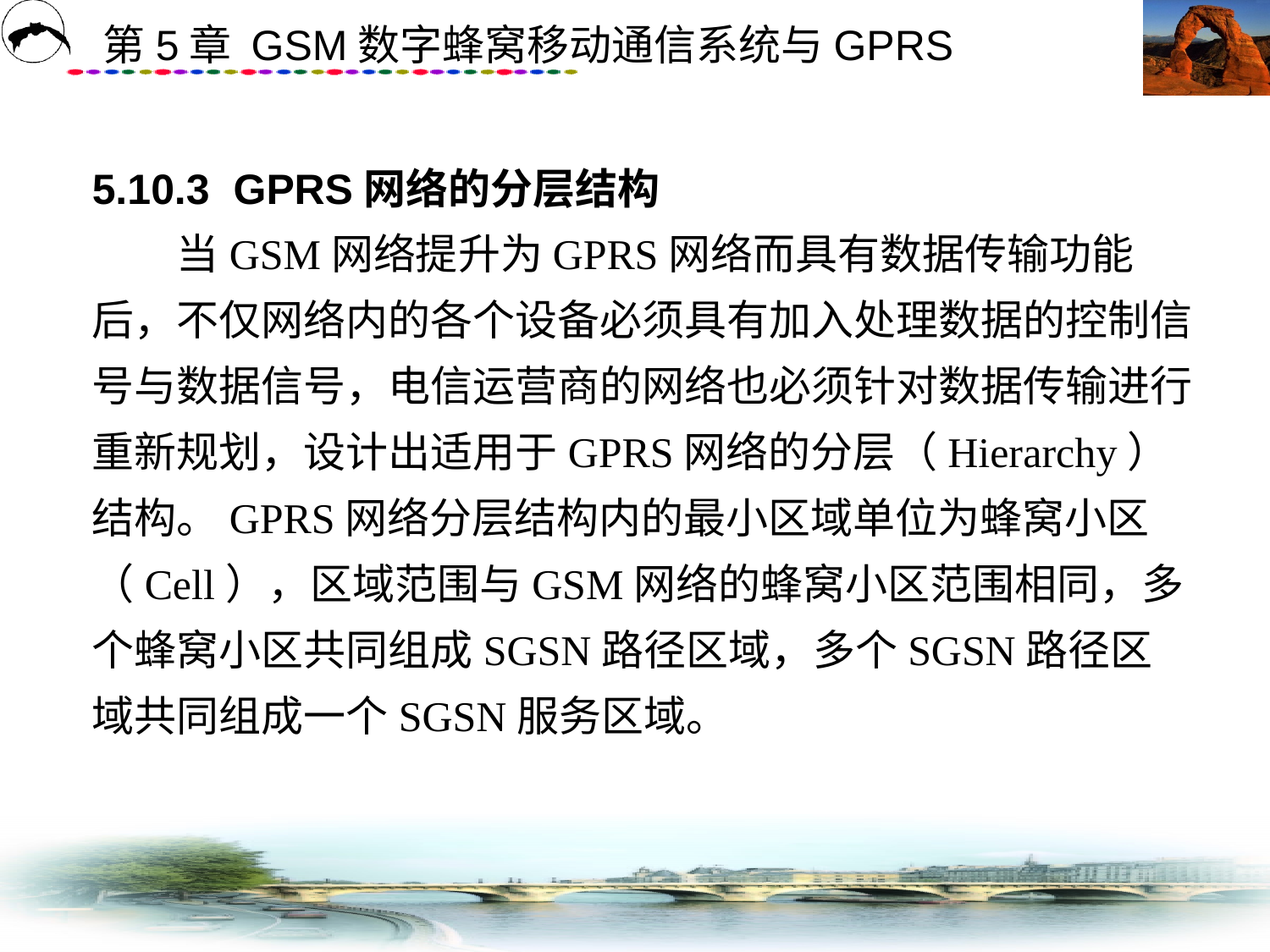

# 5.10.3  GPRS网络的分层结构 　　当GSM网络提升为GPRS网络而具有数据传输功能后，不仅网络内的各个设备必须具有加入处理数据的控制信号与数据信号，电信运营商的网络也必须针对数据传输进行重新规划，设计出适用于GPRS网络的分层（Hierarchy）结构。GPRS网络分层结构内的最小区域单位为蜂窝小区（Cell），区域范围与GSM网络的蜂窝小区范围相同，多个蜂窝小区共同组成SGSN路径区域，多个SGSN路径区域共同组成一个SGSN服务区域。